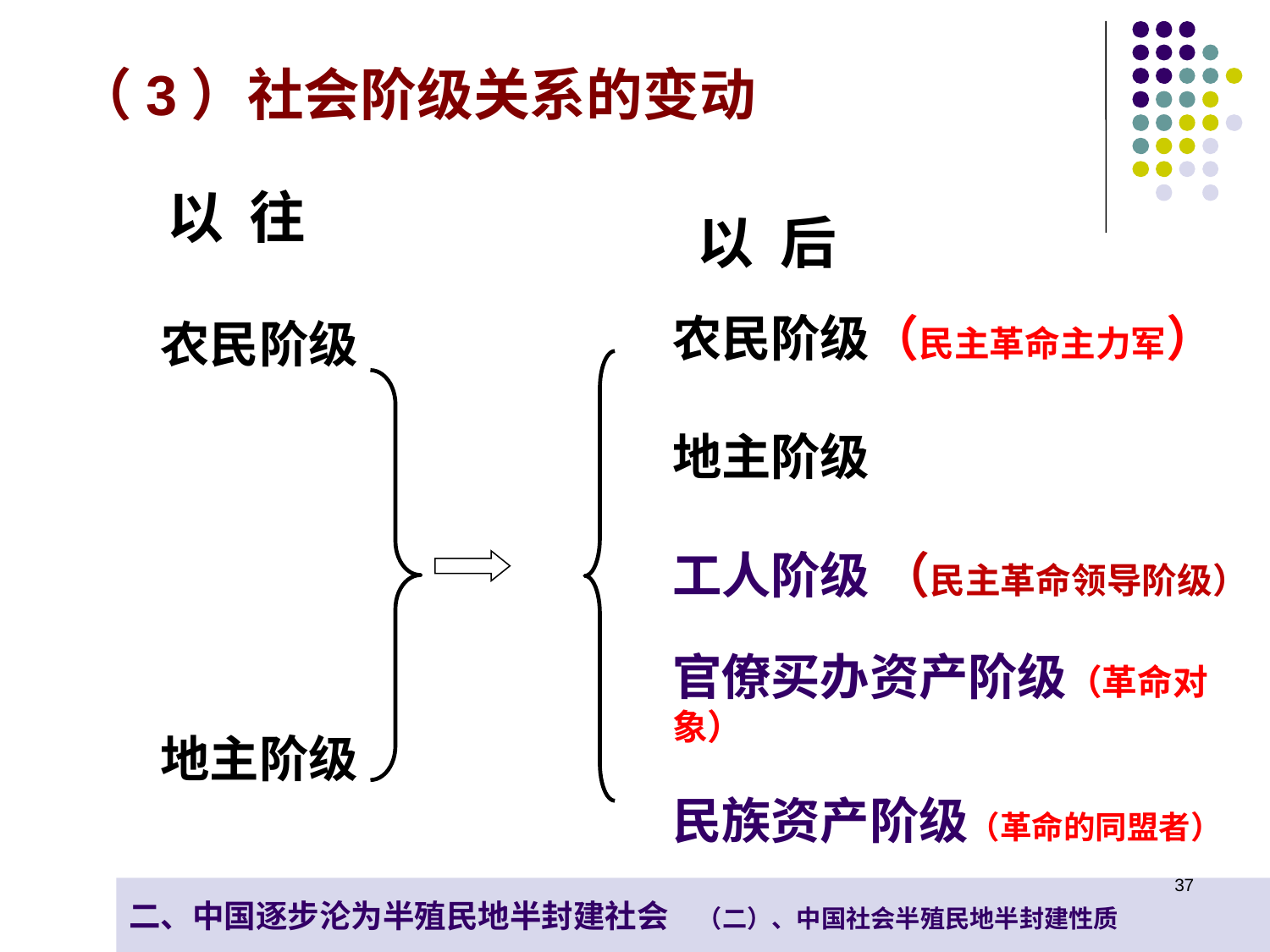

（3）社会阶级关系的变动

      以  往

以  后
农民阶级（民主革命主力军）

地主阶级

工人阶级 （民主革命领导阶级）

官僚买办资产阶级（革命对象）

民族资产阶级（革命的同盟者）

农民阶级

地主阶级

37